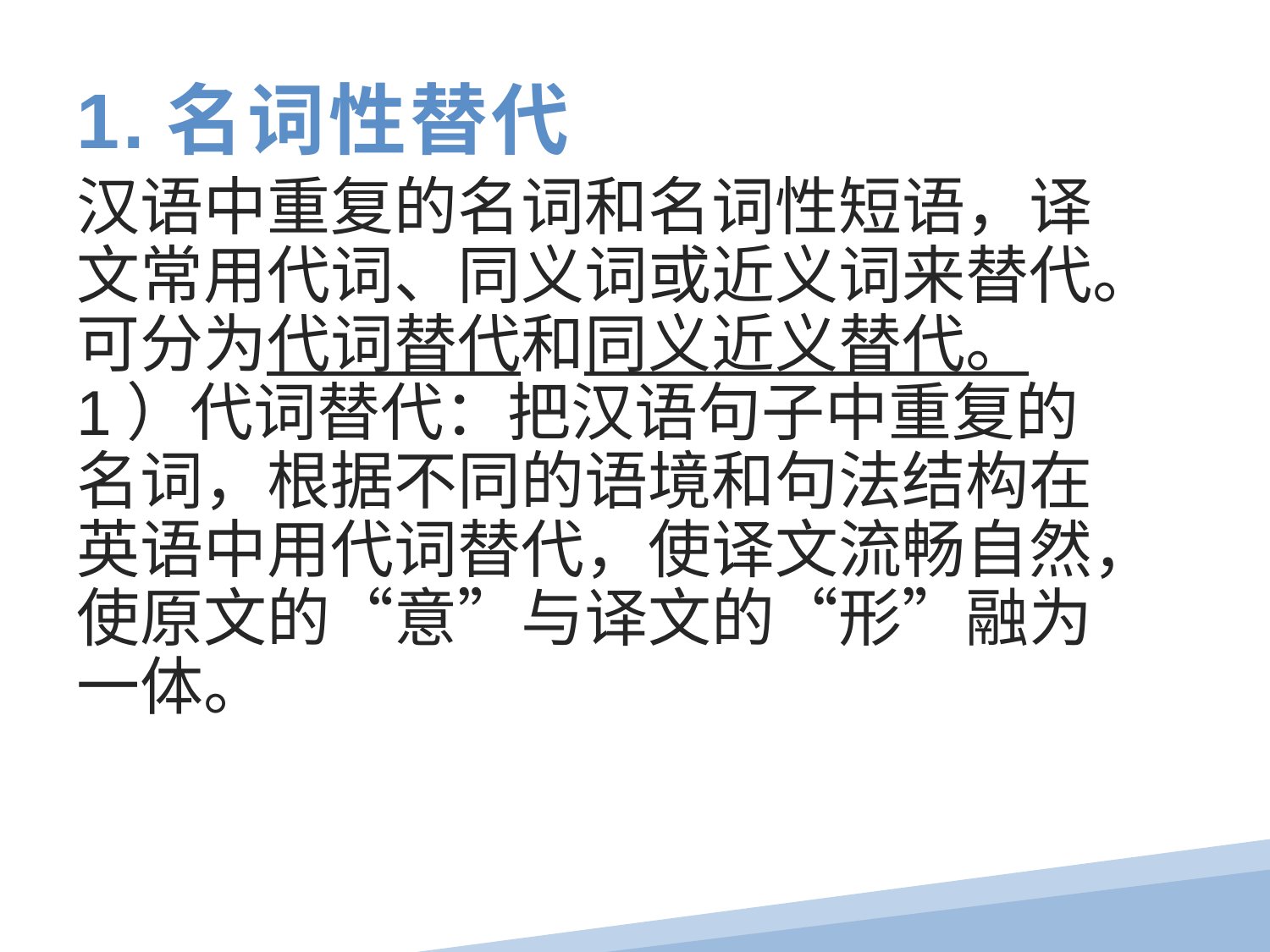

1.名词性替代
汉语中重复的名词和名词性短语，译文常用代词、同义词或近义词来替代。可分为代词替代和同义近义替代。
1）代词替代：把汉语句子中重复的名词，根据不同的语境和句法结构在英语中用代词替代，使译文流畅自然，使原文的“意”与译文的“形”融为一体。